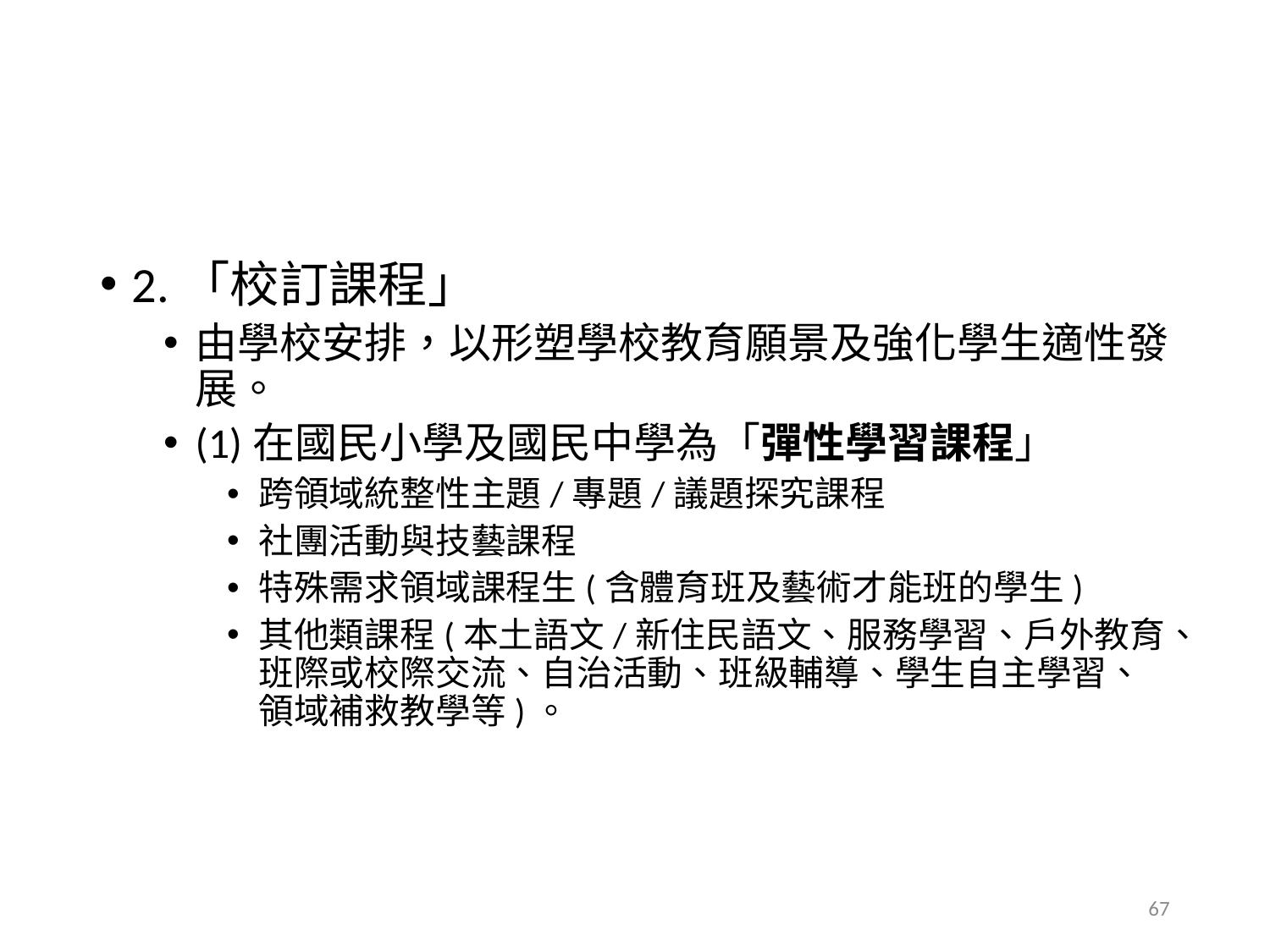

#
2.「校訂課程」
由學校安排，以形塑學校教育願景及強化學生適性發展。
(1)在國民小學及國民中學為「彈性學習課程」
跨領域統整性主題/專題/議題探究課程
社團活動與技藝課程
特殊需求領域課程生(含體育班及藝術才能班的學生)
其他類課程(本土語文/新住民語文、服務學習、戶外教育、班際或校際交流、自治活動、班級輔導、學生自主學習、領域補救教學等)。
67